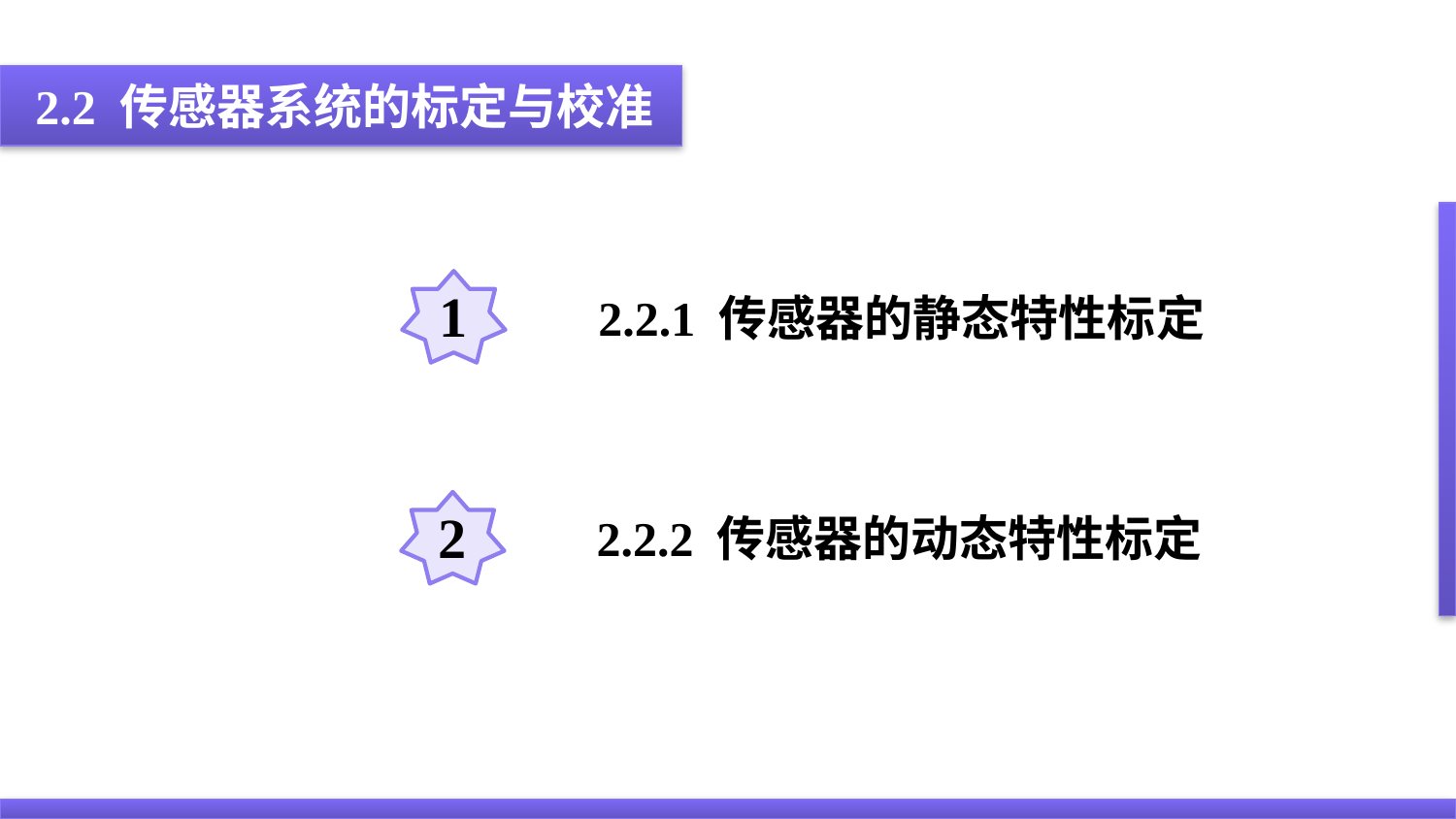

2.2 传感器系统的标定与校准
1
2.2.1 传感器的静态特性标定
2
2.2.2 传感器的动态特性标定